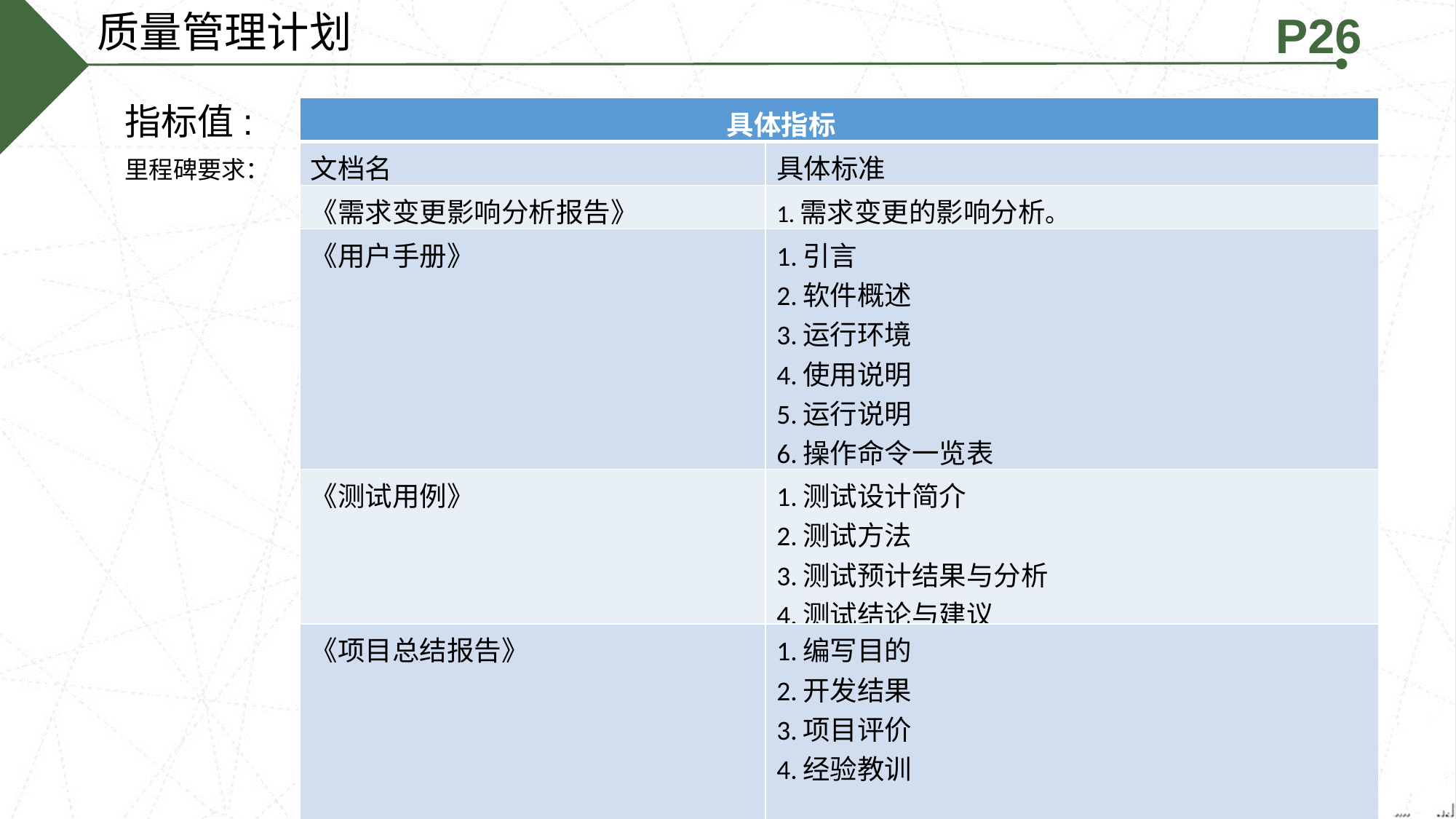

质量管理计划
P26

| 具体指标 |  |
| --- | --- |
| 文档名 | 具体标准 |
| 《需求变更影响分析报告》 | 1.需求变更的影响分析。 |
| 《用户手册》 | 1.引言 2.软件概述 3.运行环境 4.使用说明 5.运行说明 6.操作命令一览表 7.用户操作举例 |
| 《测试用例》 | 1.测试设计简介 2.测试方法 3.测试预计结果与分析 4.测试结论与建议 |
| 《项目总结报告》 | 1.编写目的 2.开发结果 3.项目评价 4.经验教训 |
指标值:
里程碑要求：